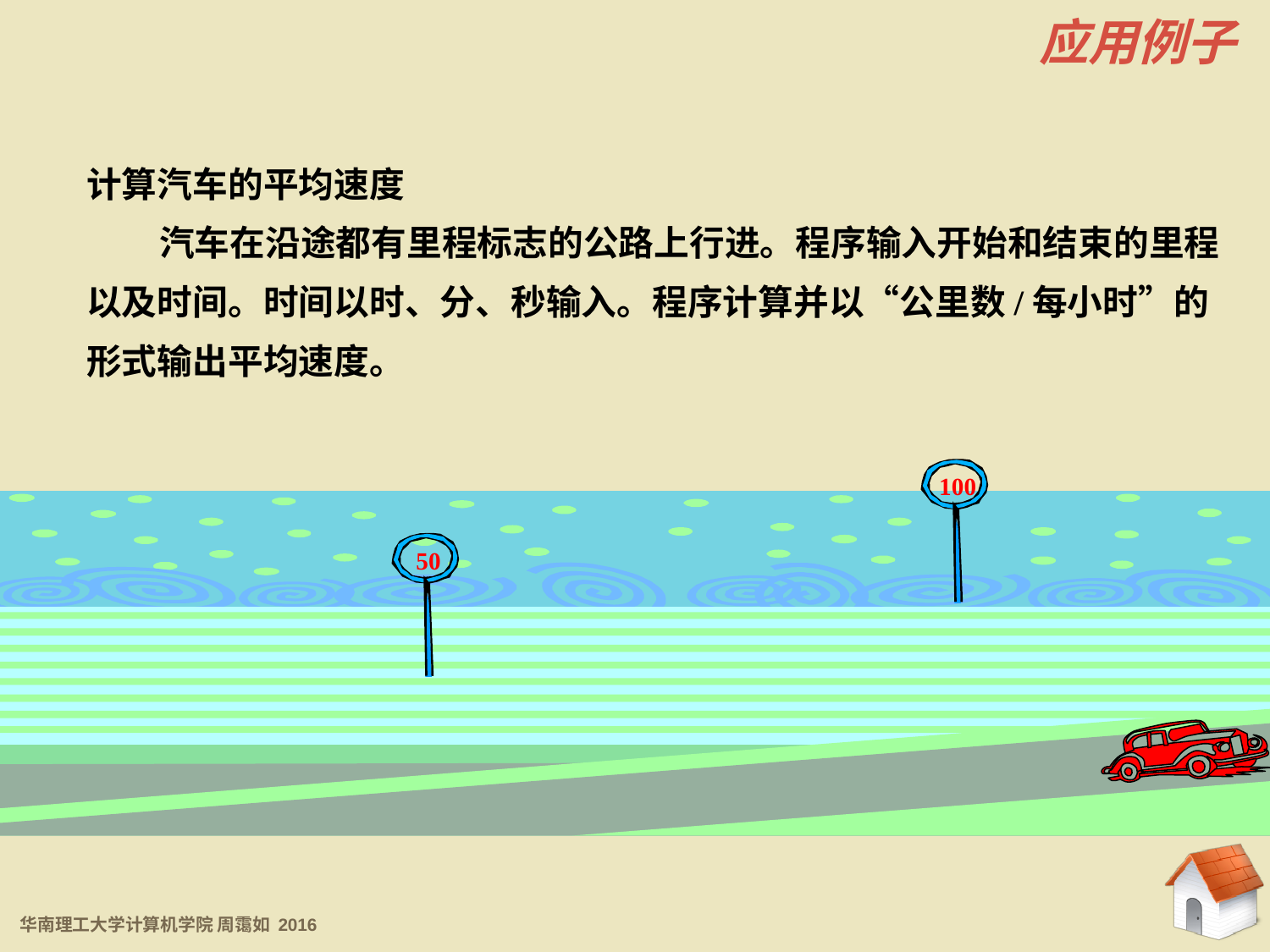

应用例子
计算汽车的平均速度
        汽车在沿途都有里程标志的公路上行进。程序输入开始和结束的里程以及时间。时间以时、分、秒输入。程序计算并以“公里数/每小时”的形式输出平均速度。

100

50